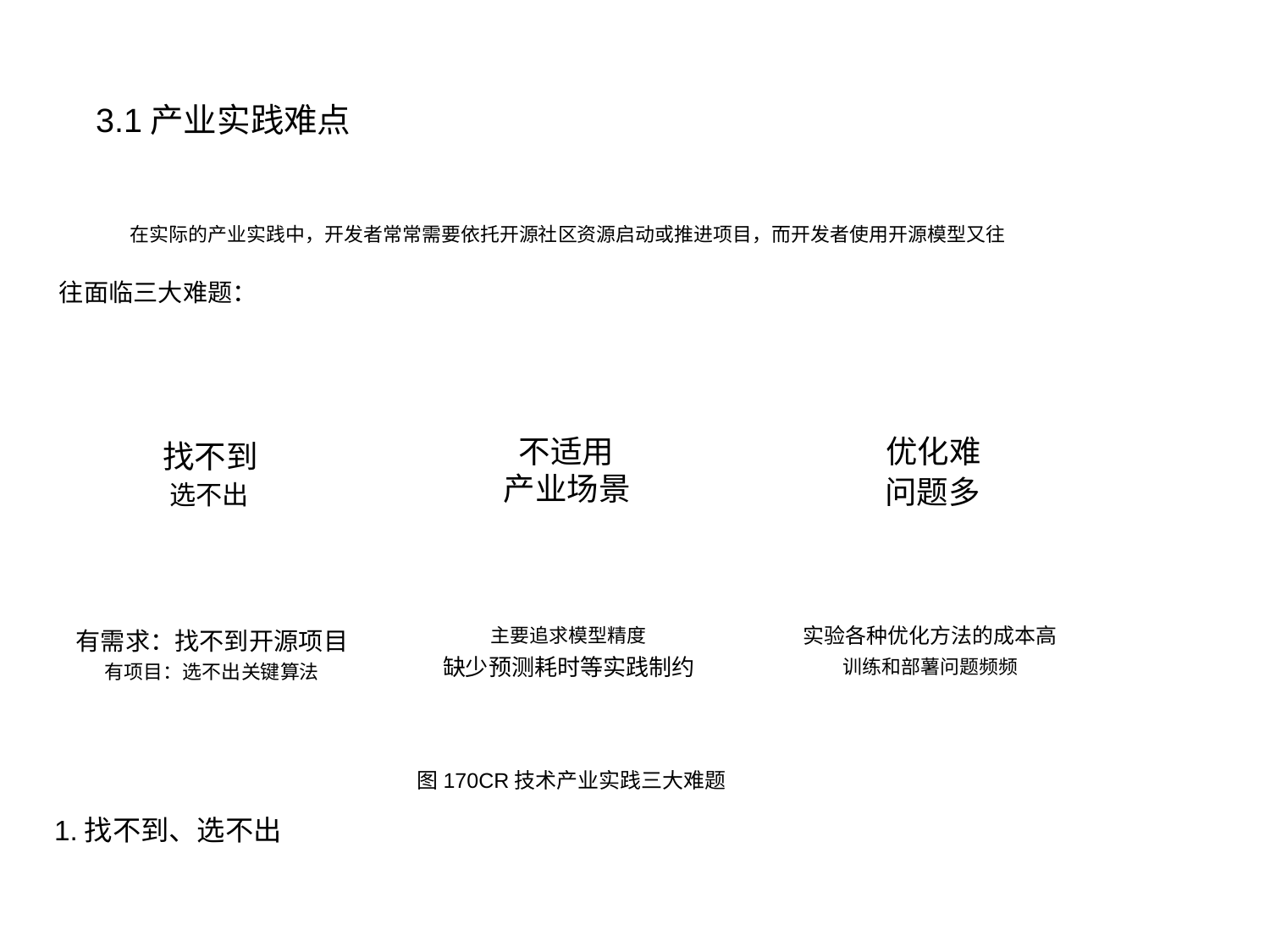

3.1产业实践难点

在实际的产业实践中，开发者常常需要依托开源社区资源启动或推进项目，而开发者使用开源模型又往

往面临三大难题：

不适用

优化难

找不到

产业场景

问题多

选不出

实验各种优化方法的成本高

主要追求模型精度

有需求：找不到开源项目

缺少预测耗时等实践制约

训练和部薯问题频频

有项目：选不出关键算法

图170CR技术产业实践三大难题

1.找不到、选不出